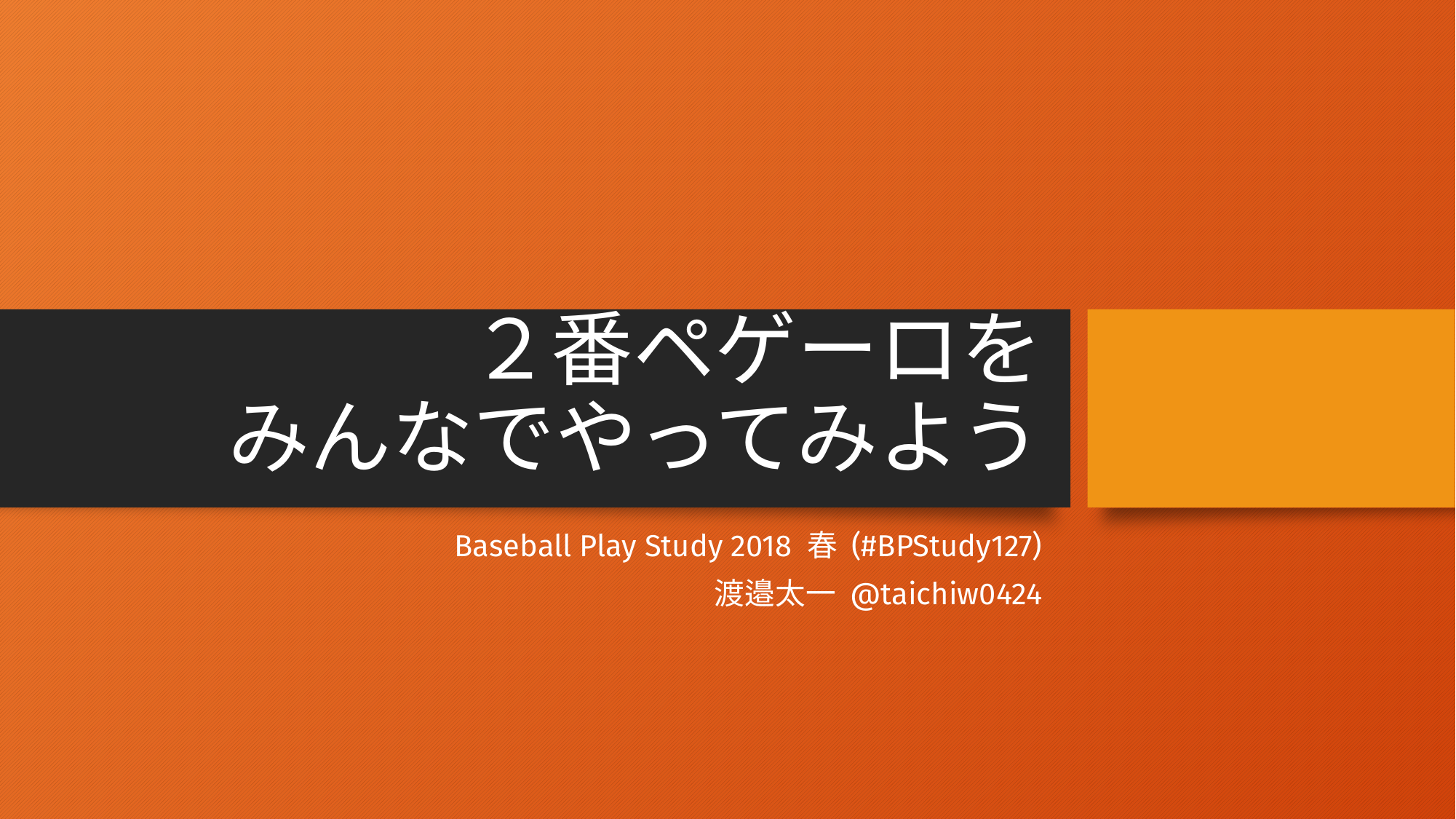

# ２番ペゲーロを みんなでやってみよう
Baseball Play Study 2018 春 (#BPStudy127)
渡邉太一 @taichiw0424